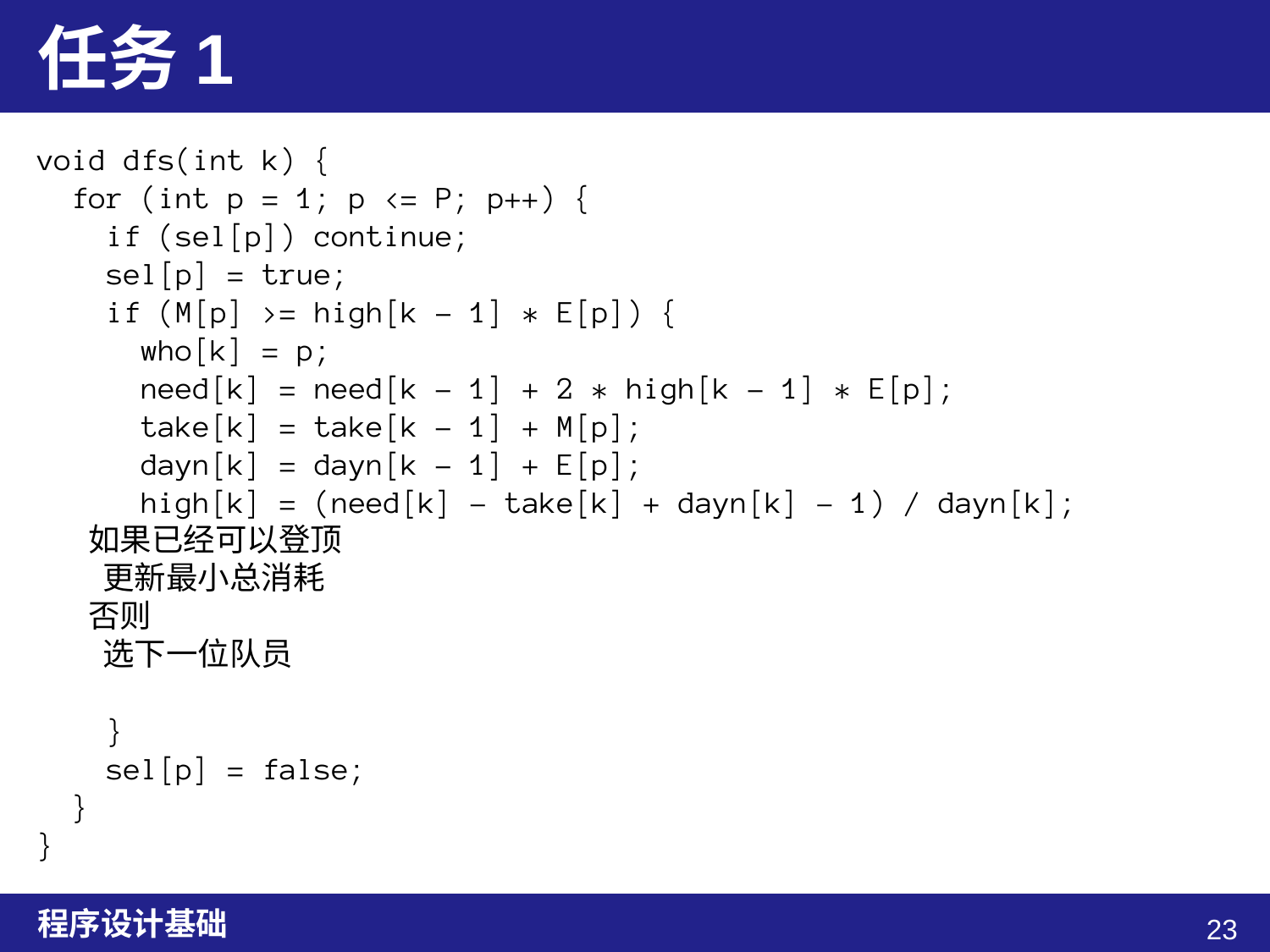

# 任务1
void dfs(int k) {
  for (int p = 1; p <= P; p++) {
    if (sel[p]) continue;
    sel[p] = true;
    if (M[p] >= high[k - 1] * E[p]) {
      who[k] = p;
      need[k] = need[k - 1] + 2 * high[k - 1] * E[p];
      take[k] = take[k - 1] + M[p];
      dayn[k] = dayn[k - 1] + E[p];
      high[k] = (need[k] – take[k] + dayn[k] – 1) / dayn[k];
      如果已经可以登顶
        更新最小总消耗
      否则
        选下一位队员

    }
    sel[p] = false;
  }
}